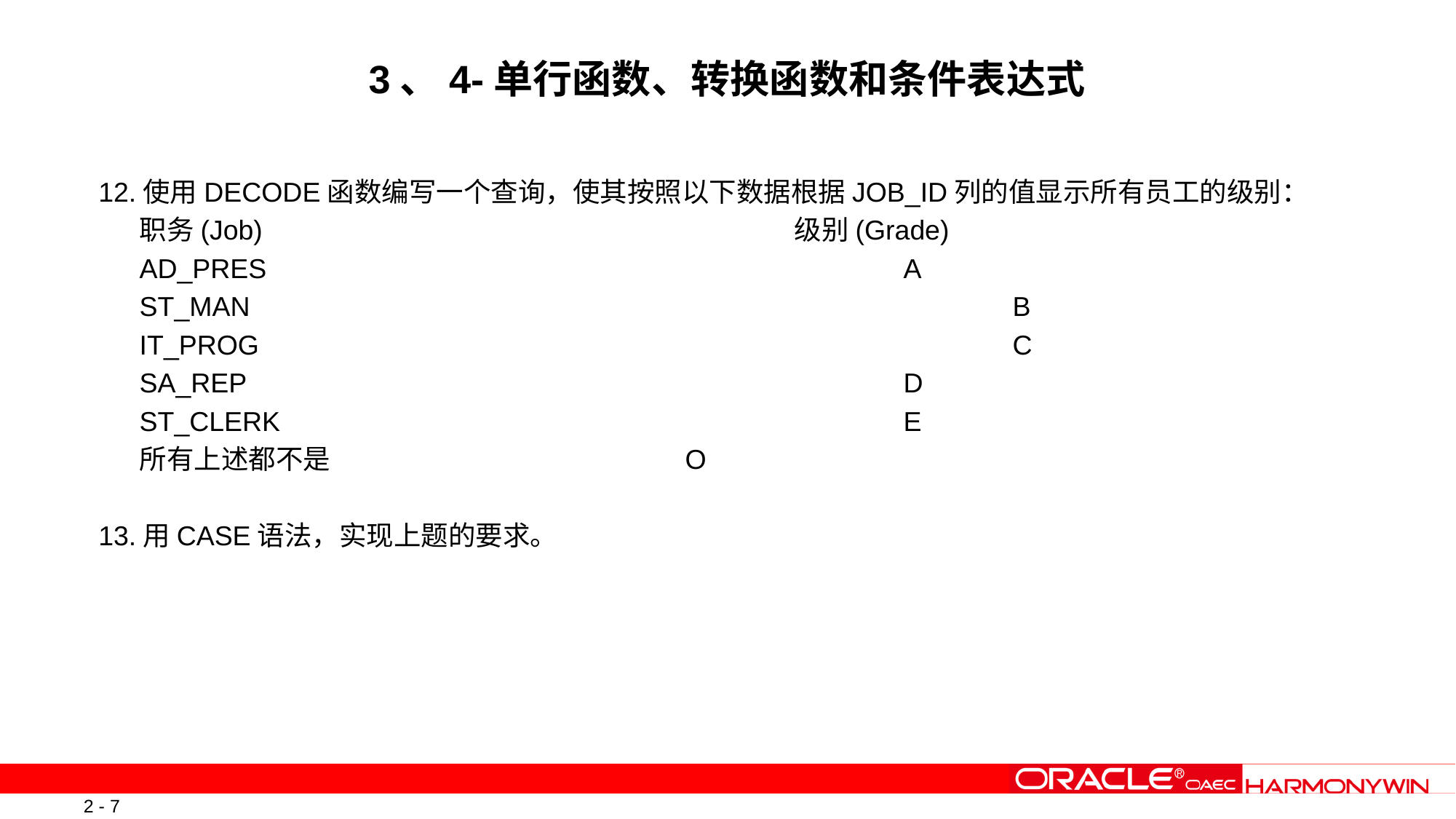

# 3、4-单行函数、转换函数和条件表达式
12.使用DECODE函数编写一个查询，使其按照以下数据根据JOB_ID列的值显示所有员工的级别：
	职务(Job)					级别(Grade)
	AD_PRES						A
	ST_MAN							B
	IT_PROG							C
	SA_REP							D
	ST_CLERK						E
	所有上述都不是				O

13.用CASE语法，实现上题的要求。